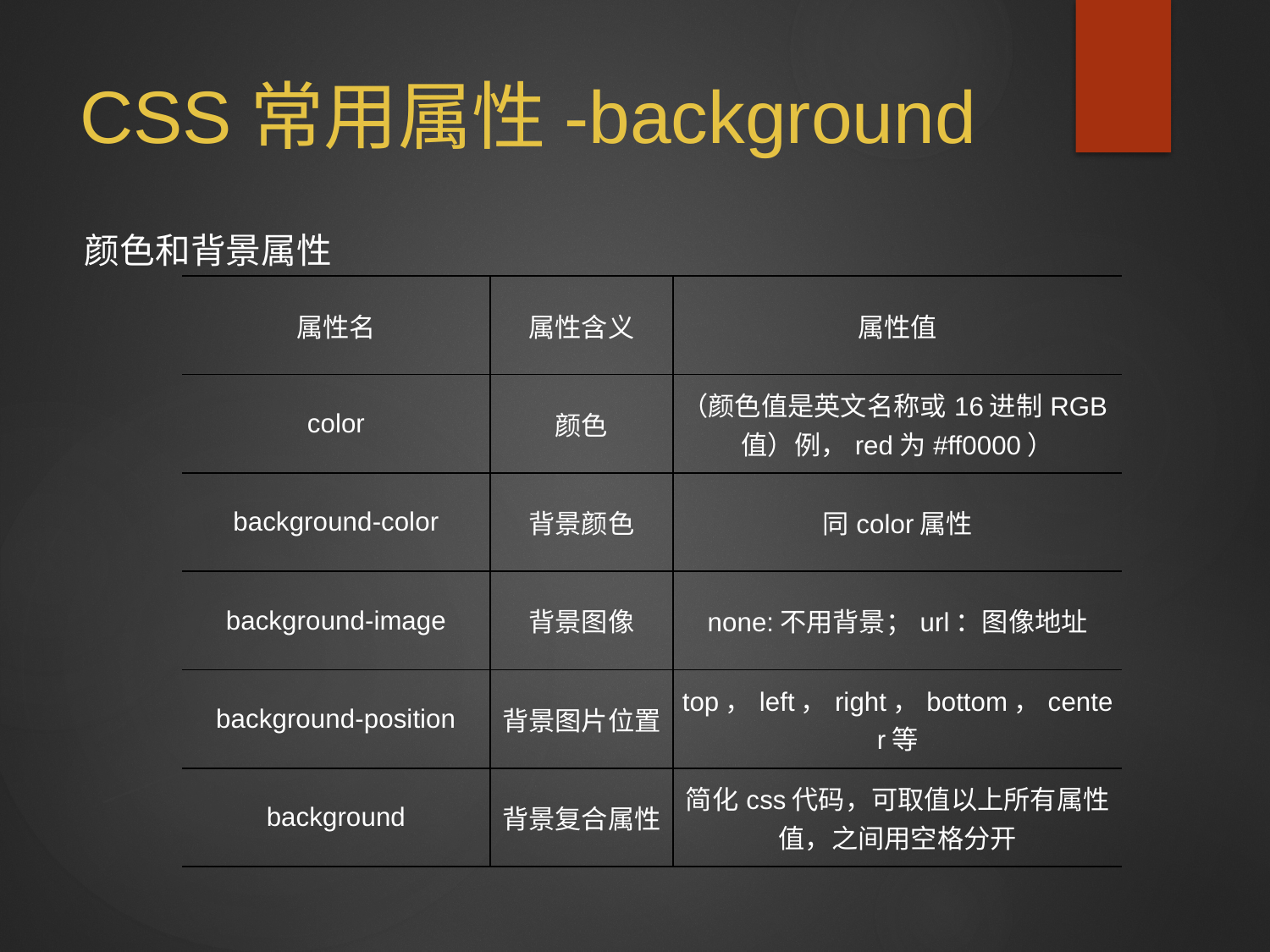

32
# CSS常用属性-background
颜色和背景属性
| 属性名 | 属性含义 | 属性值 |
| --- | --- | --- |
| color | 颜色 | （颜色值是英文名称或16进制RGB值）例，red为#ff0000） |
| background-color | 背景颜色 | 同color属性 |
| background-image | 背景图像 | none:不用背景；url：图像地址 |
| background-position | 背景图片位置 | top，left，right，bottom，center等 |
| background | 背景复合属性 | 简化css代码，可取值以上所有属性值，之间用空格分开 |